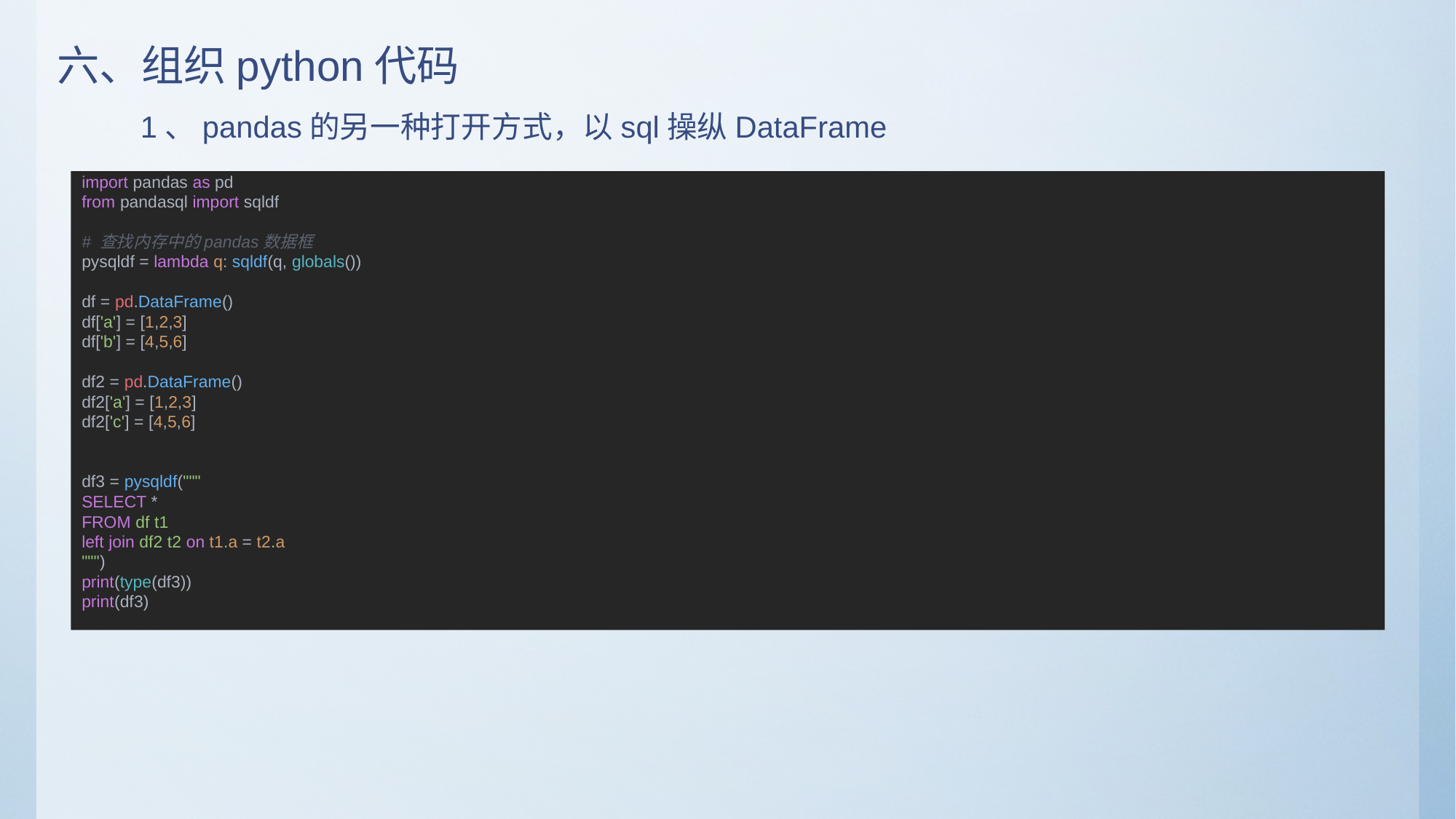

# 六、组织python代码
1、pandas的另一种打开方式，以sql操纵DataFrame
import pandas as pd
from pandasql import sqldf

# 查找内存中的pandas数据框
pysqldf = lambda q: sqldf(q, globals())

df = pd.DataFrame()
df['a'] = [1,2,3]
df['b'] = [4,5,6]

df2 = pd.DataFrame()
df2['a'] = [1,2,3]
df2['c'] = [4,5,6]

df3 = pysqldf("""
SELECT *
FROM df t1
left join df2 t2 on t1.a = t2.a
""")
print(type(df3))
print(df3)